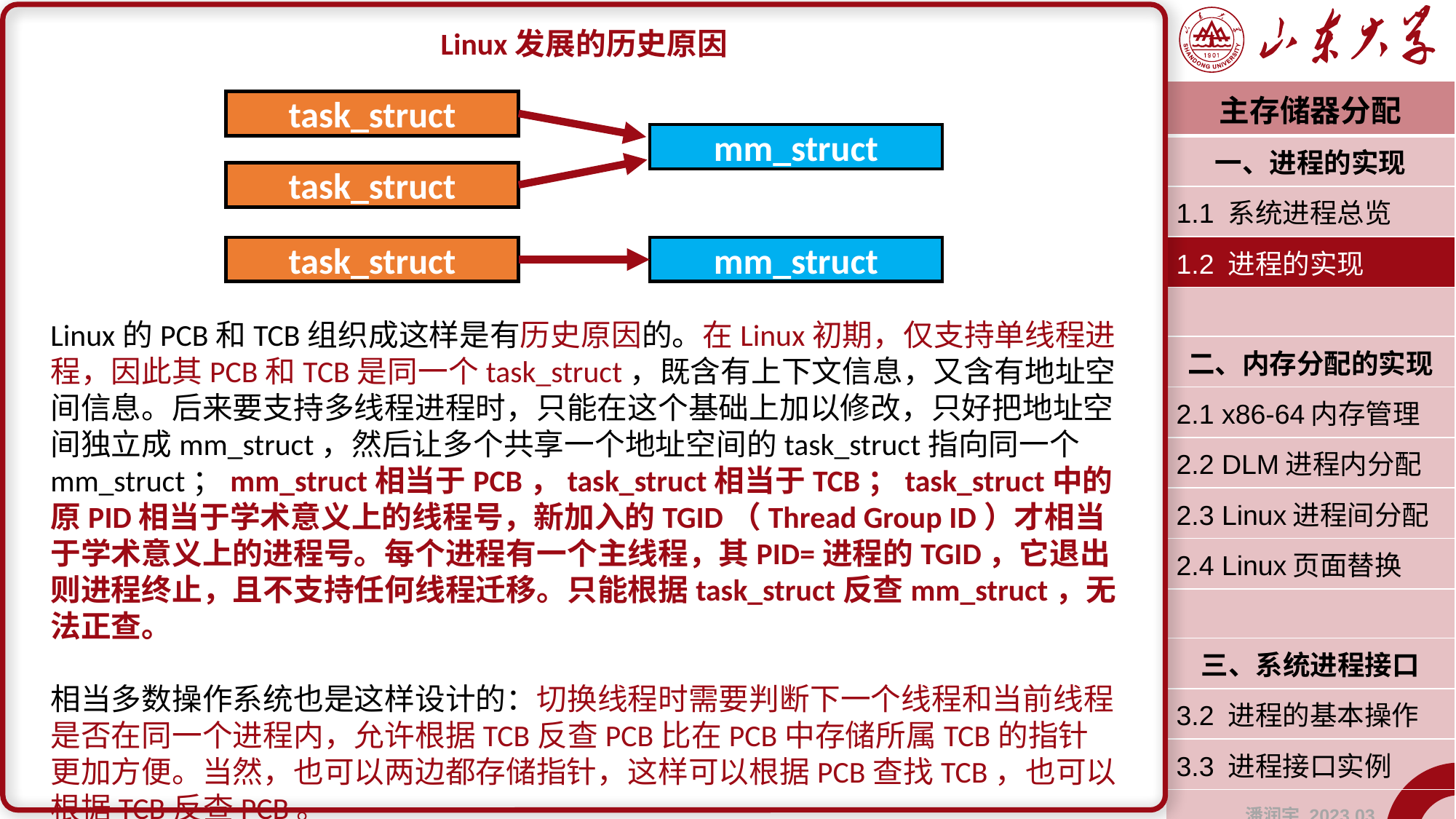

Linux发展的历史原因

Linux的PCB和TCB组织成这样是有历史原因的。在Linux初期，仅支持单线程进程，因此其PCB和TCB是同一个task_struct，既含有上下文信息，又含有地址空间信息。后来要支持多线程进程时，只能在这个基础上加以修改，只好把地址空间独立成mm_struct，然后让多个共享一个地址空间的task_struct指向同一个mm_struct；mm_struct相当于PCB，task_struct相当于TCB；task_struct中的原PID相当于学术意义上的线程号，新加入的TGID（Thread Group ID）才相当于学术意义上的进程号。每个进程有一个主线程，其PID=进程的TGID，它退出则进程终止，且不支持任何线程迁移。只能根据task_struct反查mm_struct，无法正查。

相当多数操作系统也是这样设计的：切换线程时需要判断下一个线程和当前线程是否在同一个进程内，允许根据TCB反查PCB比在PCB中存储所属TCB的指针更加方便。当然，也可以两边都存储指针，这样可以根据PCB查找TCB，也可以根据TCB反查PCB。
| 主存储器分配 |
| --- |
| 一、进程的实现 |
| 1.1 系统进程总览 |
| 1.2 进程的实现 |
|  |
| 二、内存分配的实现 |
| 2.1 x86-64内存管理 |
| 2.2 DLM进程内分配 |
| 2.3 Linux进程间分配 |
| 2.4 Linux页面替换 |
|  |
| 三、系统进程接口 |
| 3.2 进程的基本操作 |
| 3.3 进程接口实例 |
| 潘润宇 2023.03 |
task_struct
mm_struct
task_struct
task_struct
mm_struct